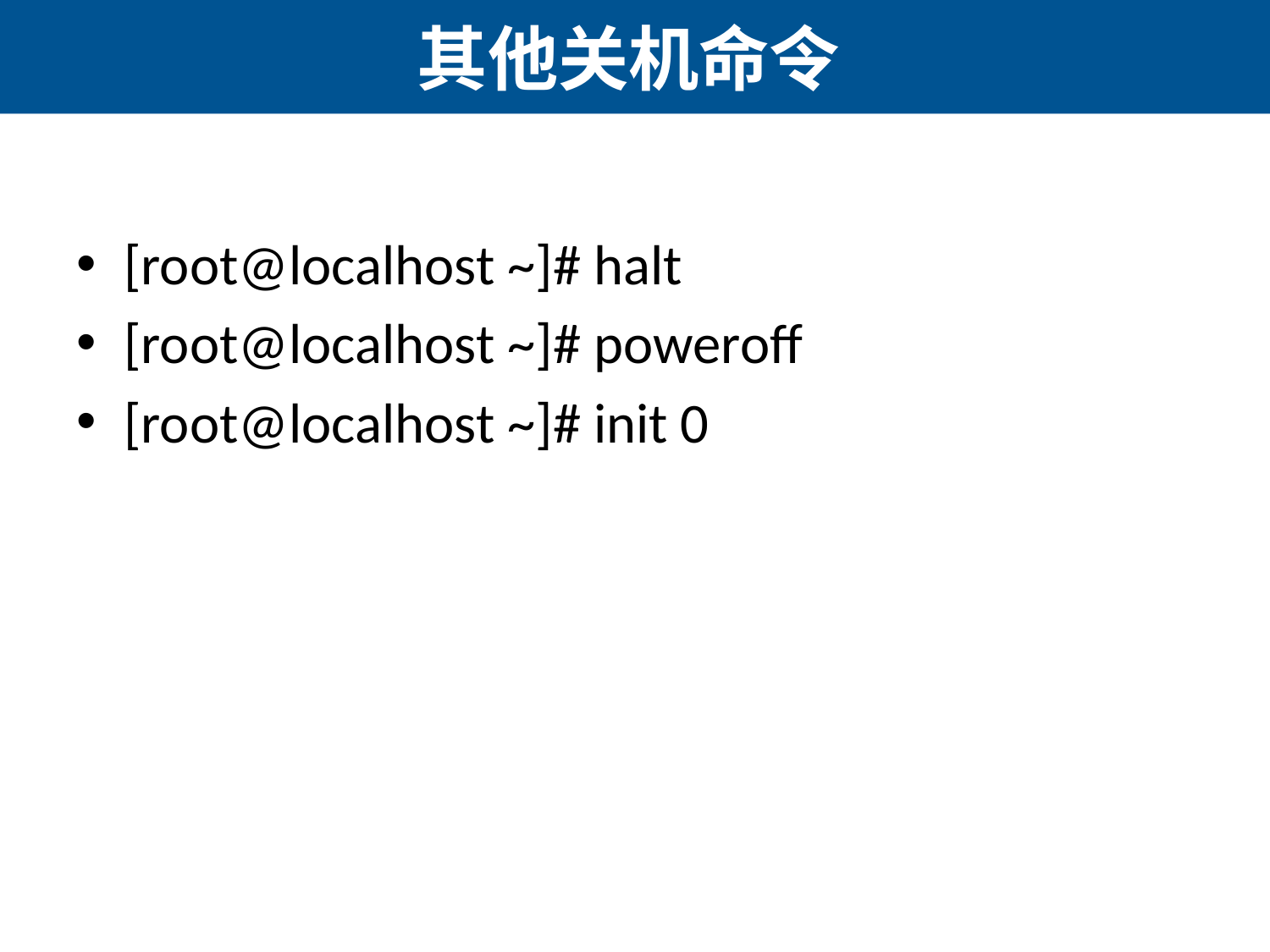

# 其他关机命令
[root@localhost ~]# halt
[root@localhost ~]# poweroff
[root@localhost ~]# init 0